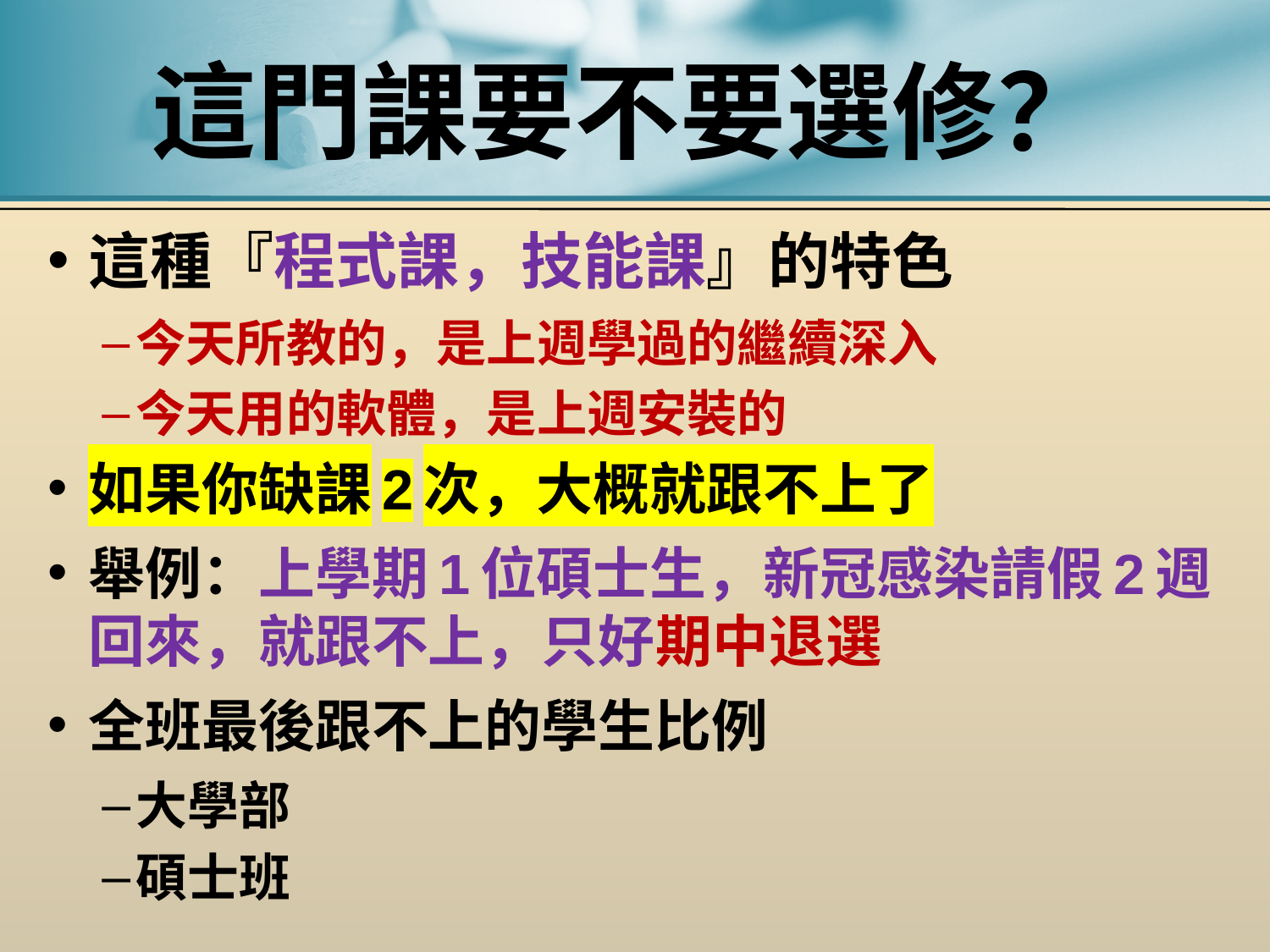

# 這門課要不要選修？
這種『程式課，技能課』的特色
今天所教的，是上週學過的繼續深入
今天用的軟體，是上週安裝的
如果你缺課2次，大概就跟不上了
舉例：上學期1位碩士生，新冠感染請假2週回來，就跟不上，只好期中退選
全班最後跟不上的學生比例
大學部
碩士班